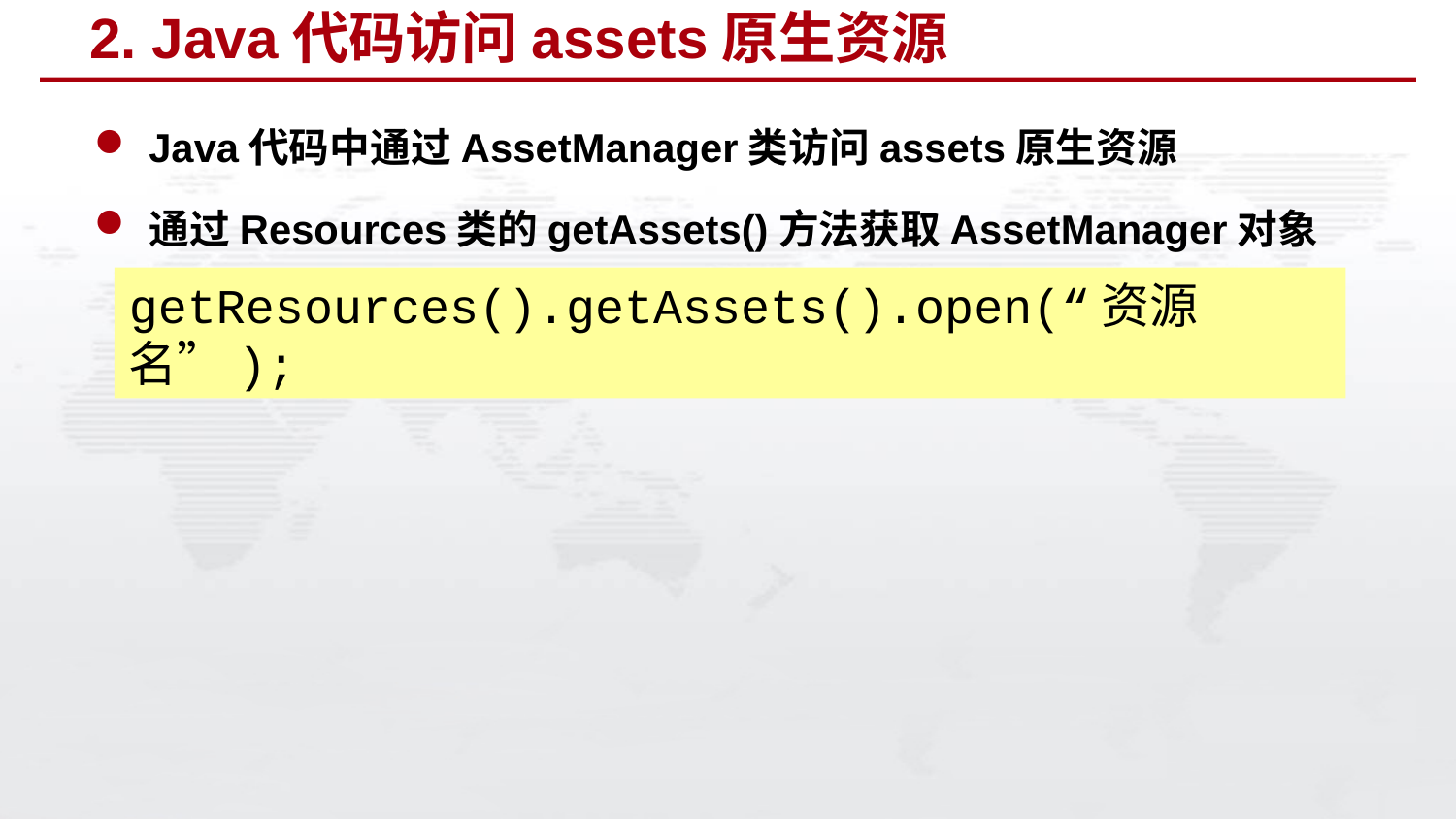

# 2. Java代码访问assets原生资源
Java代码中通过AssetManager类访问assets原生资源
通过Resources类的getAssets()方法获取AssetManager对象

getResources().getAssets().open(“资源名”);